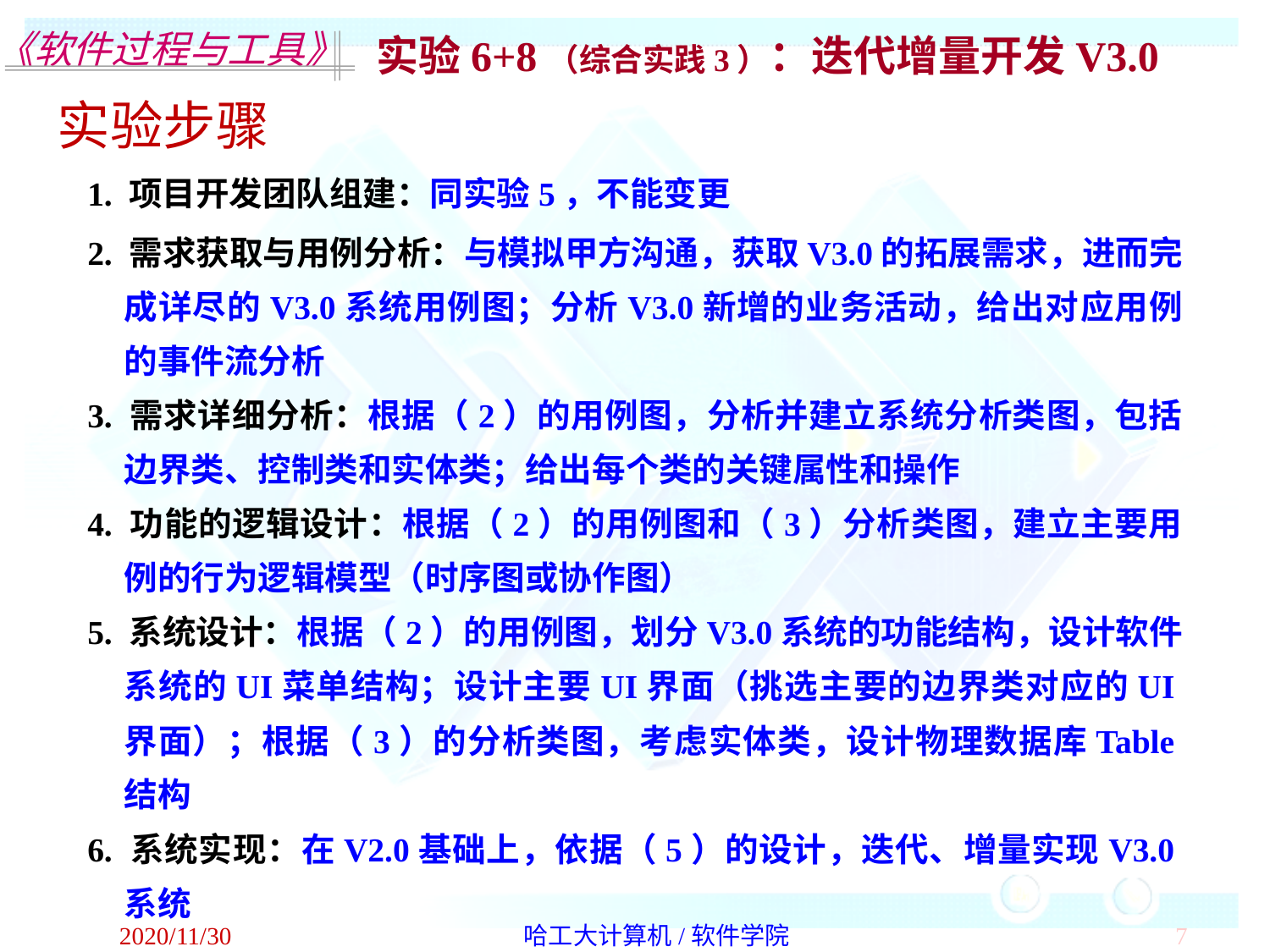

实验6+8（综合实践3）：迭代增量开发V3.0
实验步骤
1. 项目开发团队组建：同实验5，不能变更
2. 需求获取与用例分析：与模拟甲方沟通，获取V3.0的拓展需求，进而完成详尽的V3.0系统用例图；分析V3.0新增的业务活动，给出对应用例的事件流分析
3. 需求详细分析：根据（2）的用例图，分析并建立系统分析类图，包括边界类、控制类和实体类；给出每个类的关键属性和操作
4. 功能的逻辑设计：根据（2）的用例图和（3）分析类图，建立主要用例的行为逻辑模型（时序图或协作图）
5. 系统设计：根据（2）的用例图，划分V3.0系统的功能结构，设计软件系统的UI菜单结构；设计主要UI界面（挑选主要的边界类对应的UI界面）；根据（3）的分析类图，考虑实体类，设计物理数据库Table结构
6. 系统实现：在V2.0基础上，依据（5）的设计，迭代、增量实现V3.0系统